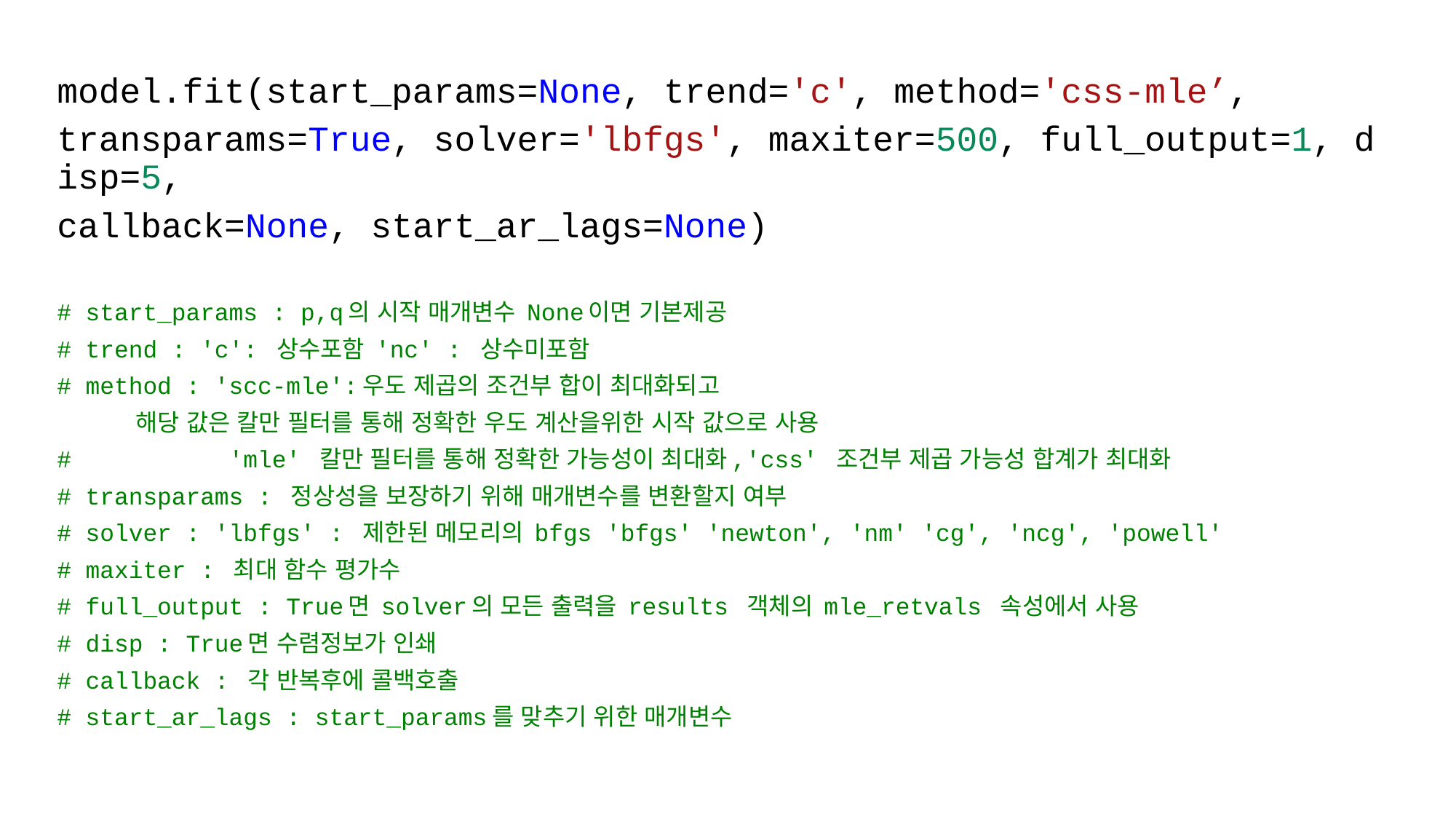

model.fit(start_params=None, trend='c', method='css-mle’,
transparams=True, solver='lbfgs', maxiter=500, full_output=1, disp=5,
callback=None, start_ar_lags=None)

# start_params : p,q의 시작 매개변수 None이면 기본제공
# trend : 'c': 상수포함 'nc' : 상수미포함
# method : 'scc-mle':우도 제곱의 조건부 합이 최대화되고
		해당 값은 칼만 필터를 통해 정확한 우도 계산을위한 시작 값으로 사용
#           'mle' 칼만 필터를 통해 정확한 가능성이 최대화,'css' 조건부 제곱 가능성 합계가 최대화
# transparams : 정상성을 보장하기 위해 매개변수를 변환할지 여부
# solver : 'lbfgs' : 제한된 메모리의 bfgs 'bfgs' 'newton', 'nm' 'cg', 'ncg', 'powell'
# maxiter : 최대 함수 평가수
# full_output : True면 solver의 모든 출력을 results 객체의 mle_retvals 속성에서 사용
# disp : True면 수렴정보가 인쇄
# callback : 각 반복후에 콜백호출
# start_ar_lags : start_params를 맞추기 위한 매개변수